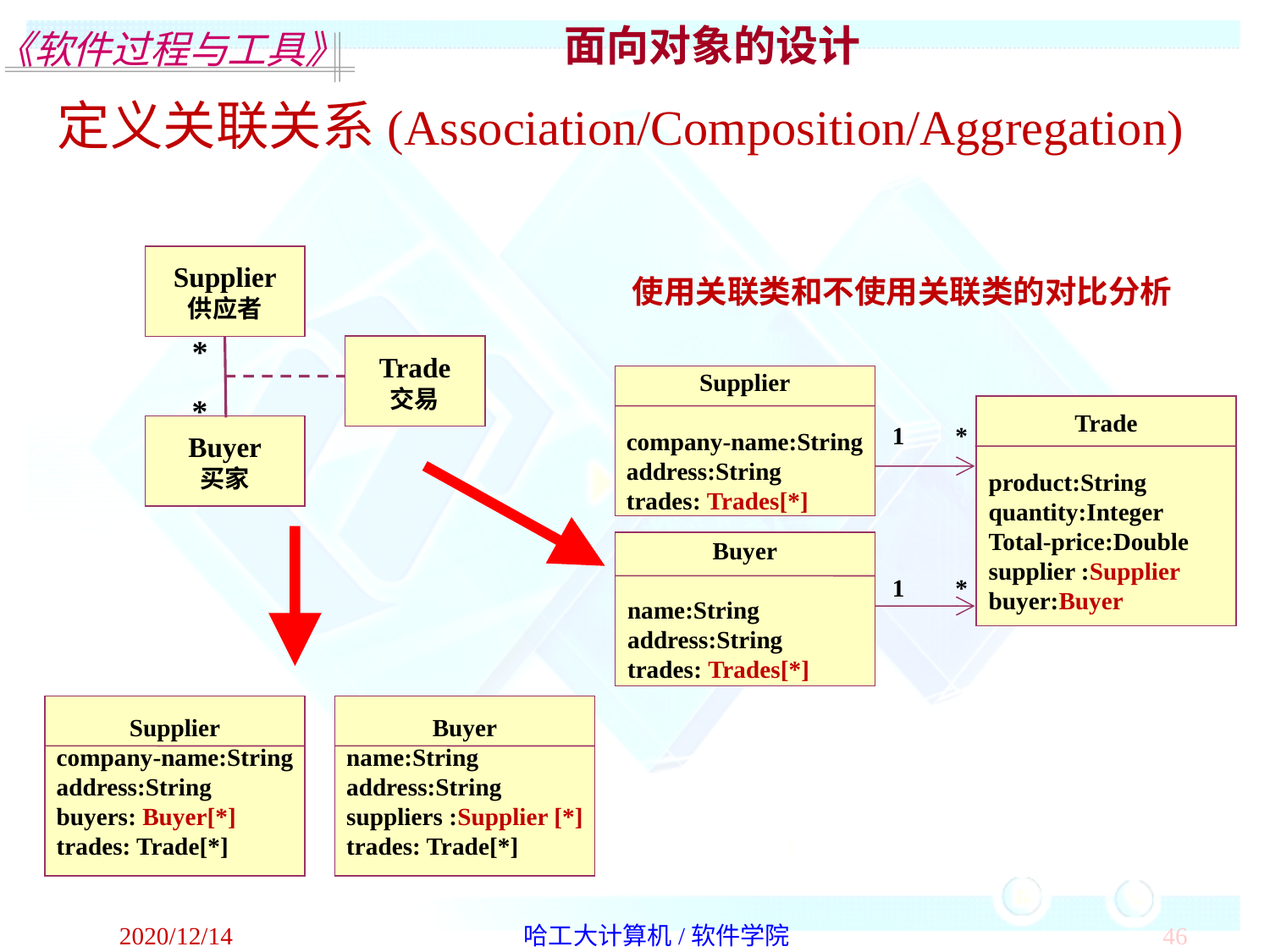

面向对象的设计
定义关联关系(Association/Composition/Aggregation)
Supplier
供应者
*
Trade
交易

*
Buyer
买家
使用关联类和不使用关联类的对比分析
Supplier

company-name:String
address:String
trades: Trades[*]
Trade

product:String
quantity:Integer
Total-price:Double
supplier :Supplier
buyer:Buyer

1
*

Buyer

name:String
address:String
trades: Trades[*]
1
*

Supplier
company-name:String
address:String
buyers: Buyer[*]
trades: Trade[*]
Buyer
name:String
address:String
suppliers :Supplier [*]
trades: Trade[*]